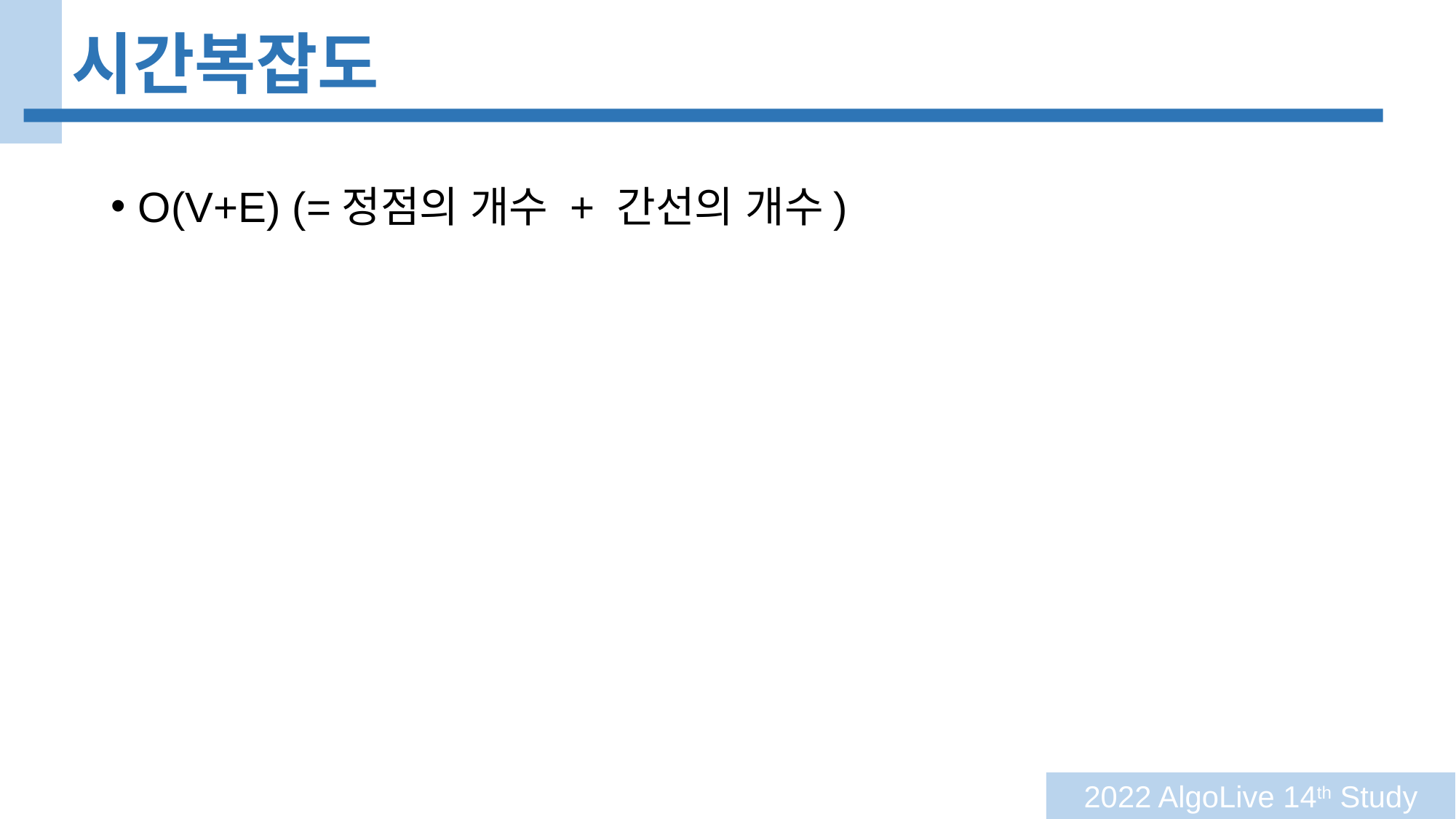

# 시간복잡도
O(V+E) (=정점의 개수 + 간선의 개수)